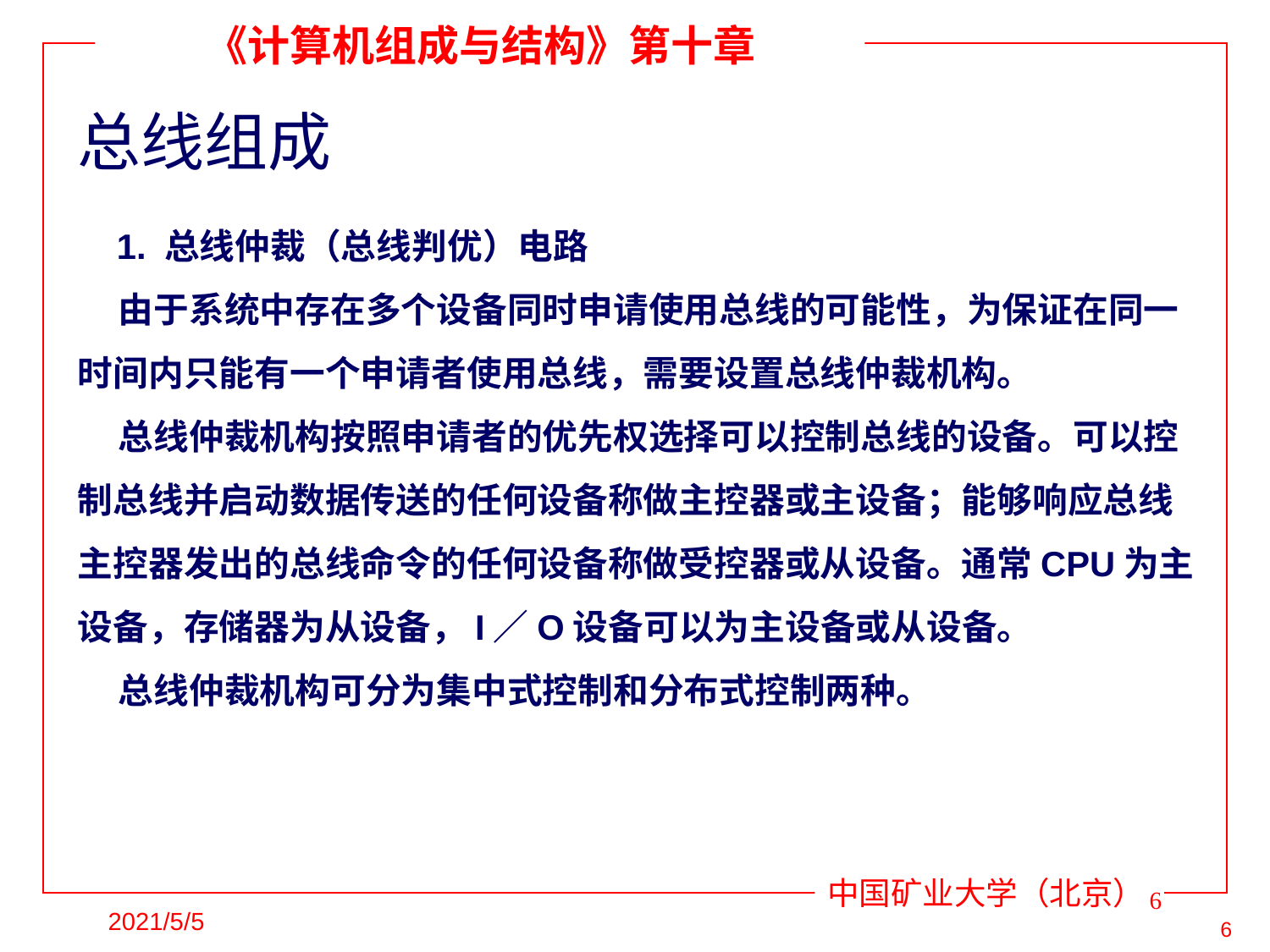

# 总线组成
    1. 总线仲裁（总线判优）电路
    由于系统中存在多个设备同时申请使用总线的可能性，为保证在同一时间内只能有一个申请者使用总线，需要设置总线仲裁机构。
    总线仲裁机构按照申请者的优先权选择可以控制总线的设备。可以控制总线并启动数据传送的任何设备称做主控器或主设备；能够响应总线主控器发出的总线命令的任何设备称做受控器或从设备。通常CPU为主设备，存储器为从设备，I／O设备可以为主设备或从设备。
    总线仲裁机构可分为集中式控制和分布式控制两种。
6
2021/5/5